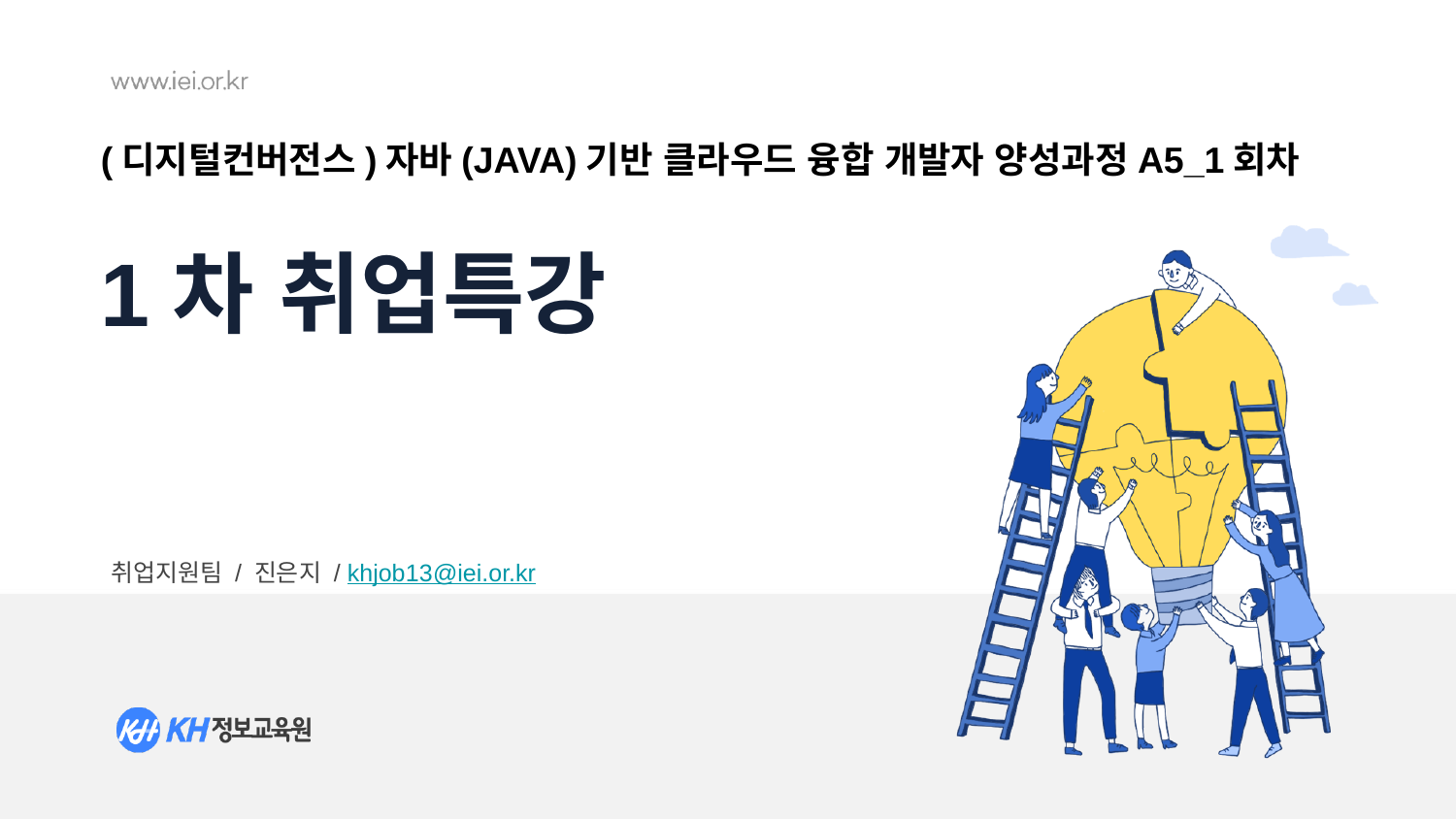

(디지털컨버전스)자바(JAVA)기반 클라우드 융합 개발자 양성과정A5_1회차
1차 취업특강
취업지원팀 / 진은지 / khjob13@iei.or.kr